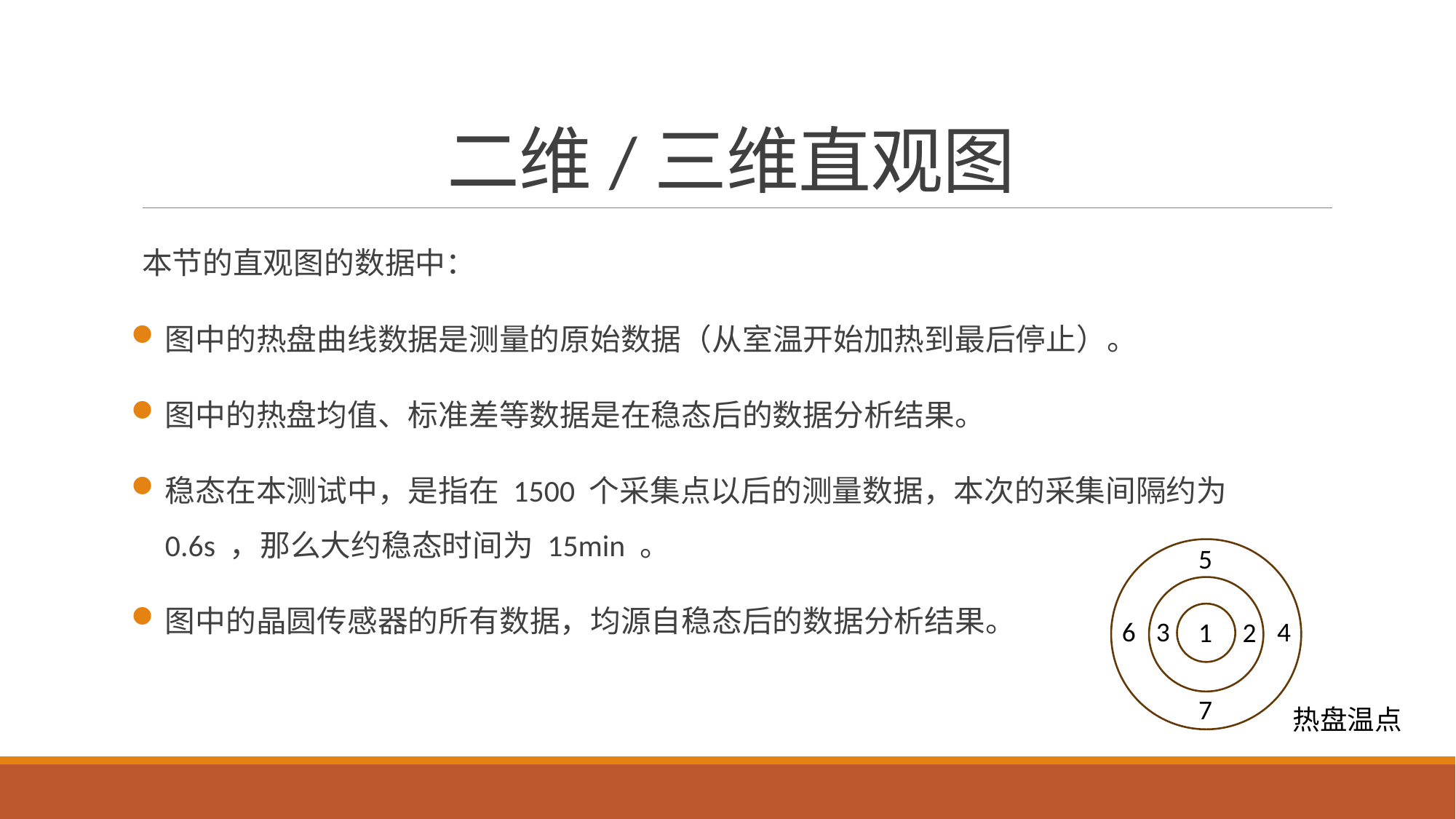

# 二维/三维直观图
本节的直观图的数据中：
图中的热盘曲线数据是测量的原始数据（从室温开始加热到最后停止）。
图中的热盘均值、标准差等数据是在稳态后的数据分析结果。
稳态在本测试中，是指在 1500 个采集点以后的测量数据，本次的采集间隔约为 0.6s ，那么大约稳态时间为 15min 。
图中的晶圆传感器的所有数据，均源自稳态后的数据分析结果。

5

6
3
4
1
2
7
热盘温点